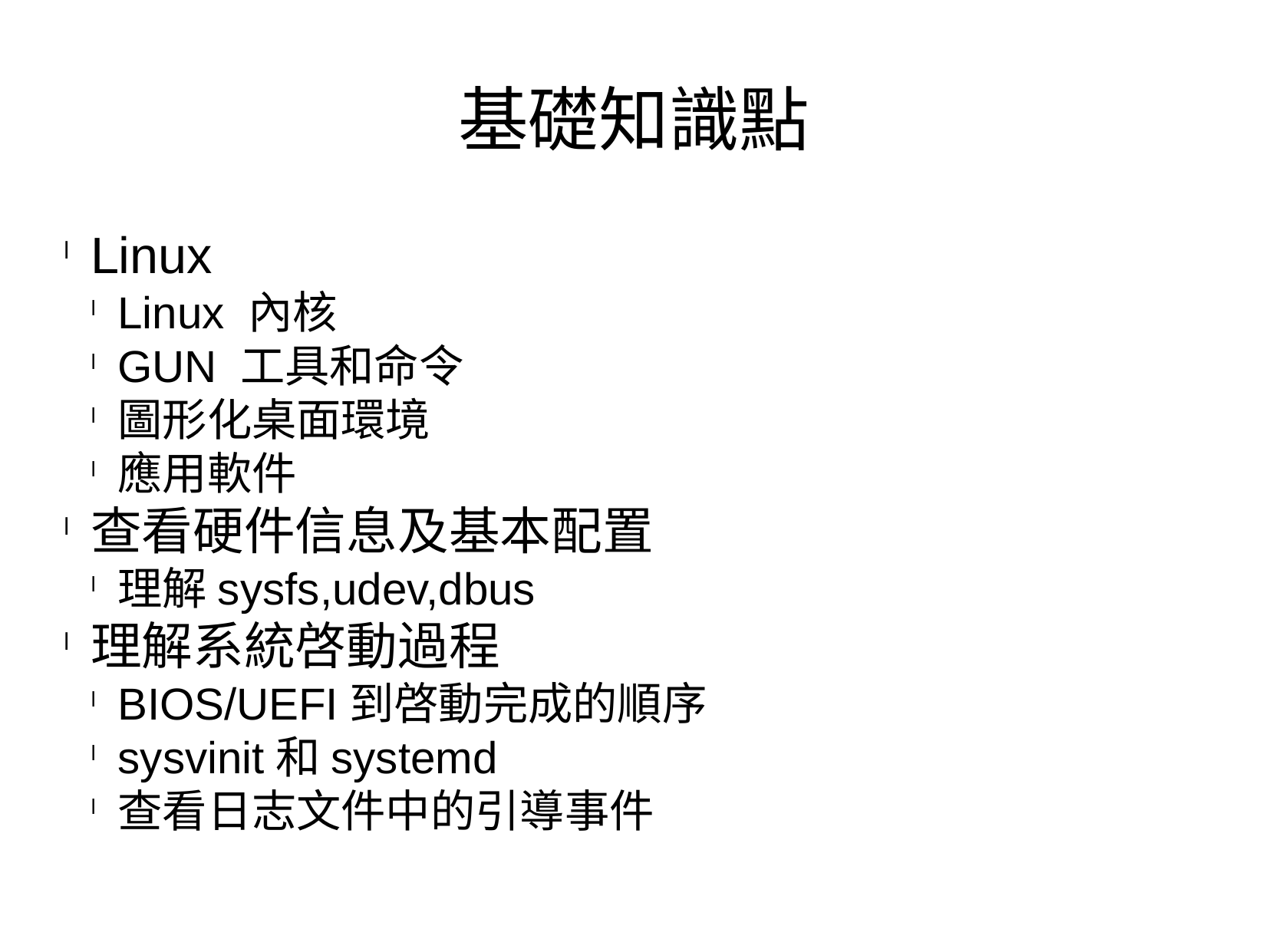

基礎知識點
Linux
Linux 內核
GUN 工具和命令
圖形化桌面環境
應用軟件
查看硬件信息及基本配置
理解sysfs,udev,dbus
理解系統啓動過程
BIOS/UEFI到啓動完成的順序
sysvinit和systemd
查看日志文件中的引導事件